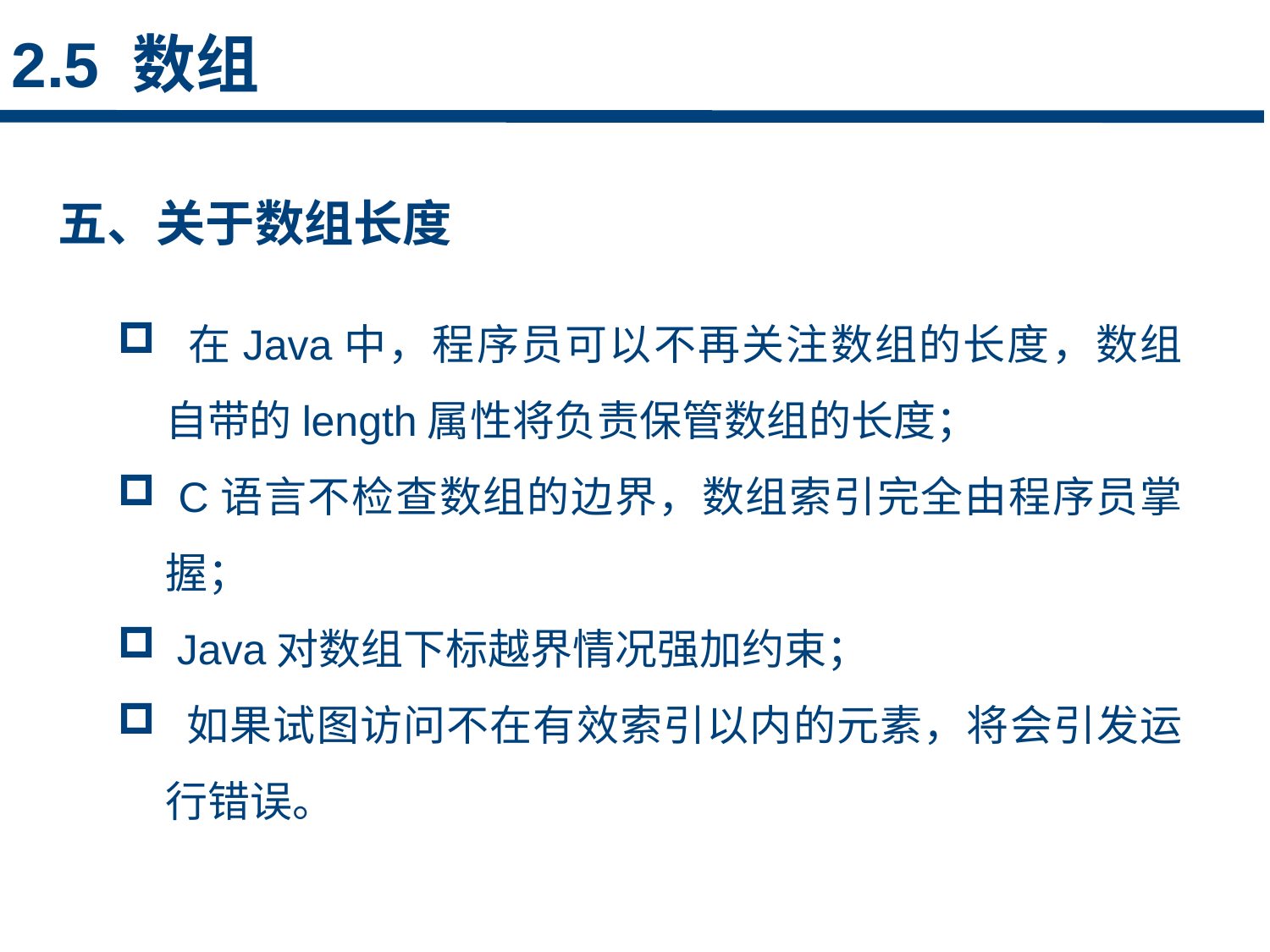

2.5 数组
五、关于数组长度

点击添加文本
 在Java中，程序员可以不再关注数组的长度，数组自带的length属性将负责保管数组的长度；
 C语言不检查数组的边界，数组索引完全由程序员掌握；
 Java对数组下标越界情况强加约束；
 如果试图访问不在有效索引以内的元素，将会引发运行错误。
点击添加文本
点击添加文本
点击添加文本